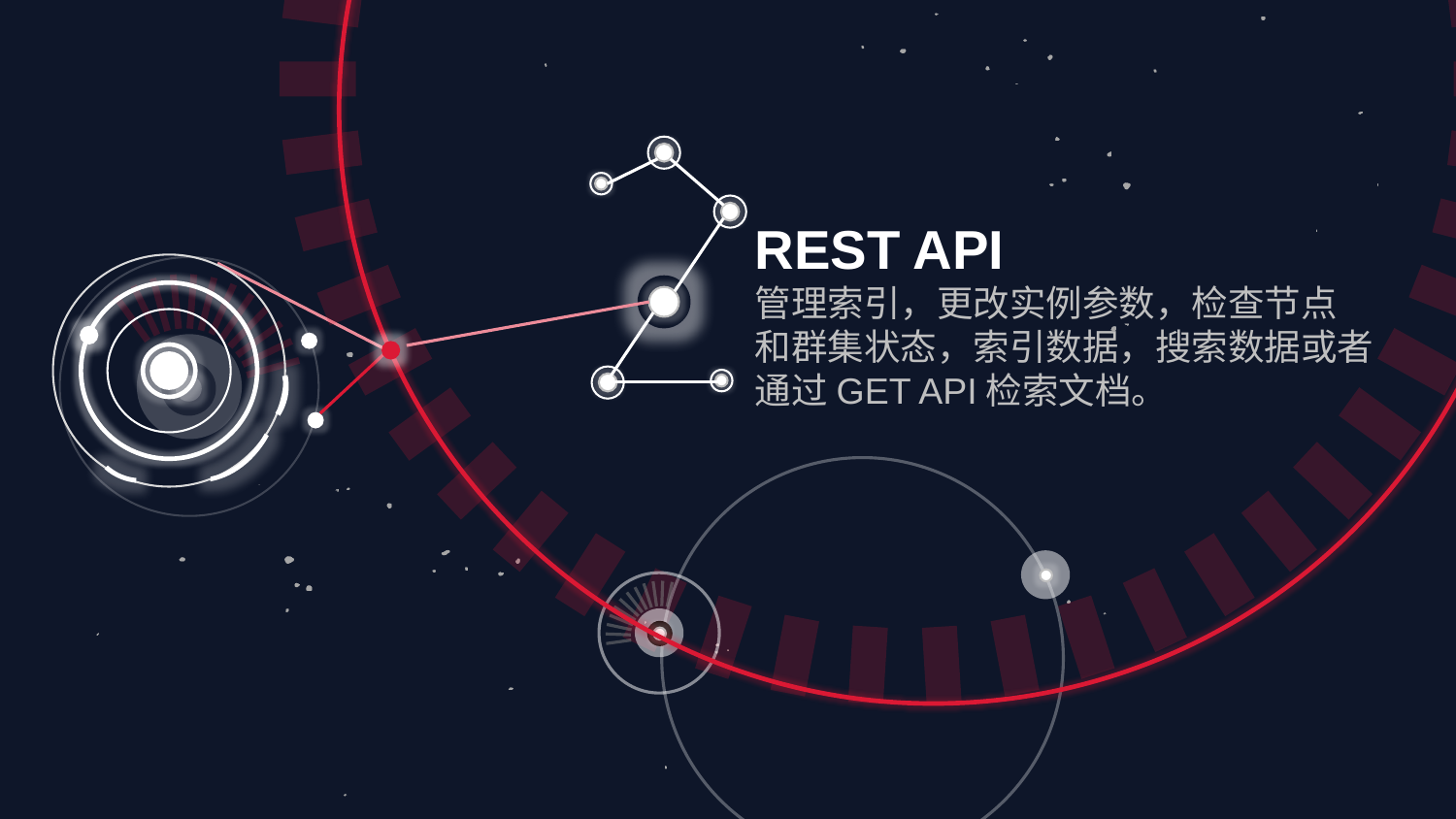

REST API
管理索引，更改实例参数，检查节点
和群集状态，索引数据，搜索数据或者通过GET API检索文档。